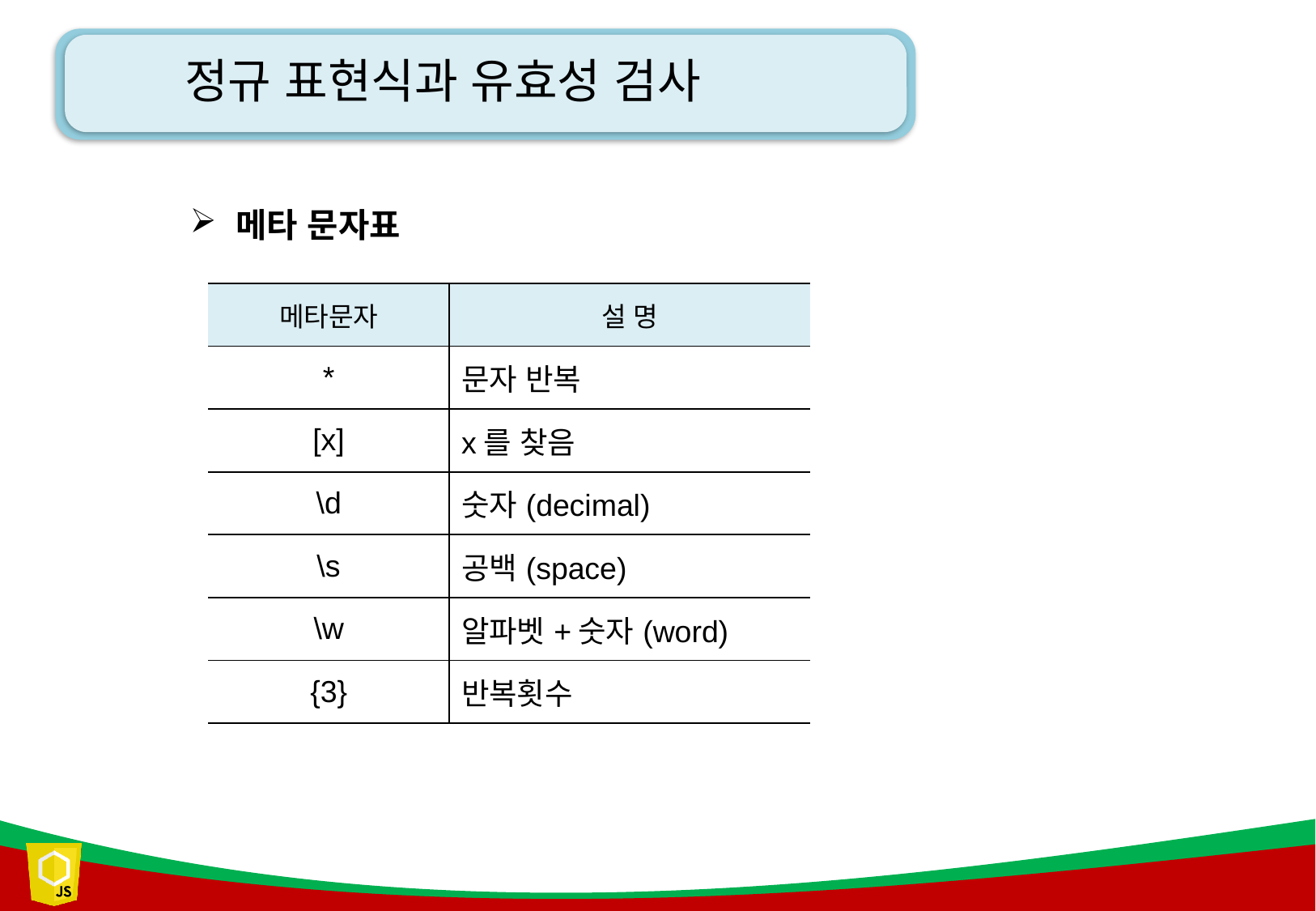

정규 표현식과 유효성 검사
메타 문자표
| 메타문자 | 설 명 |
| --- | --- |
| \* | 문자 반복 |
| [x] | x를 찾음 |
| \d | 숫자(decimal) |
| \s | 공백(space) |
| \w | 알파벳+숫자(word) |
| {3} | 반복횟수 |